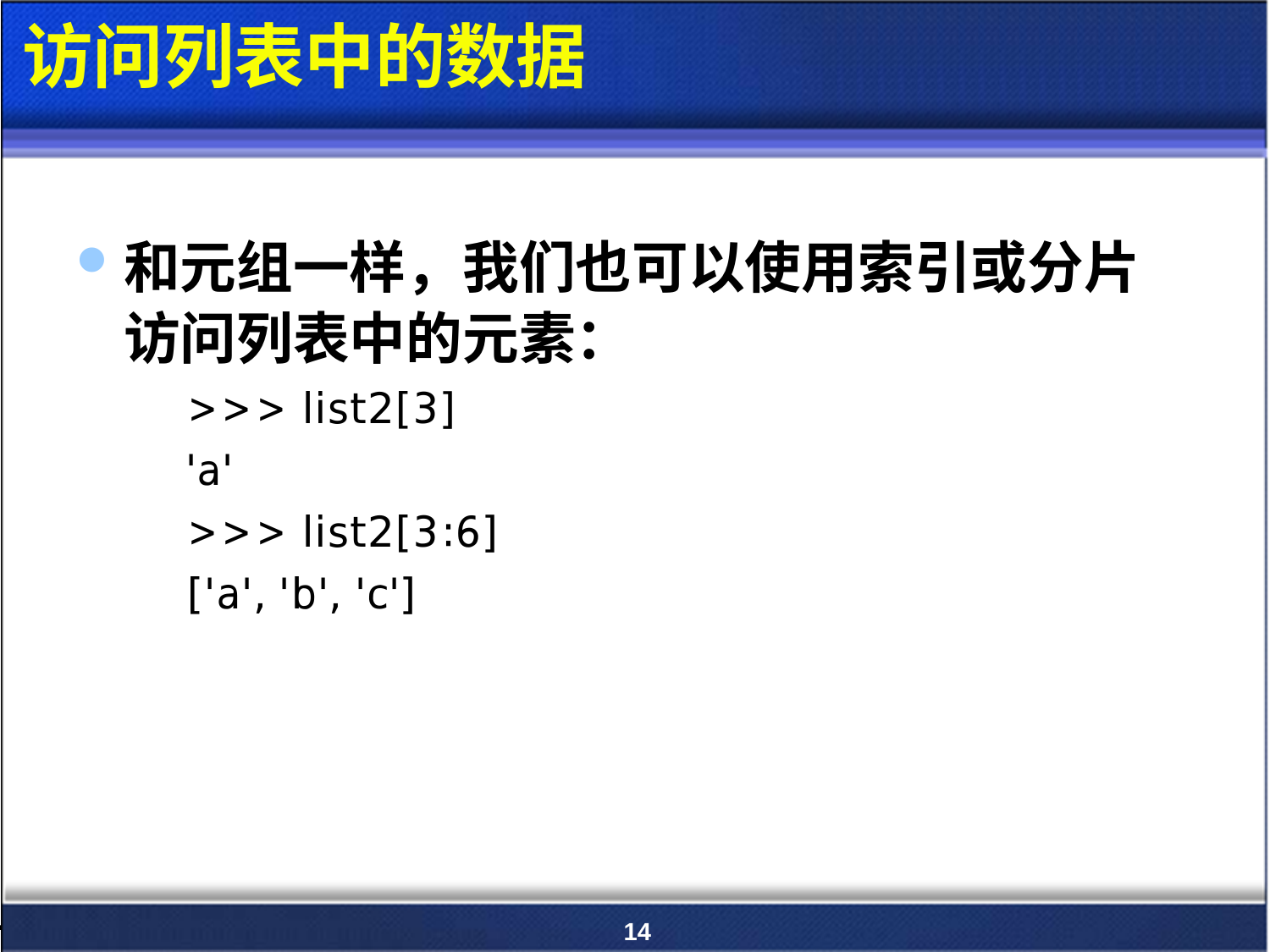

# 访问列表中的数据
和元组一样，我们也可以使用索引或分片访问列表中的元素：
>>> list2[3]
'a'
>>> list2[3:6]
['a', 'b', 'c']

14